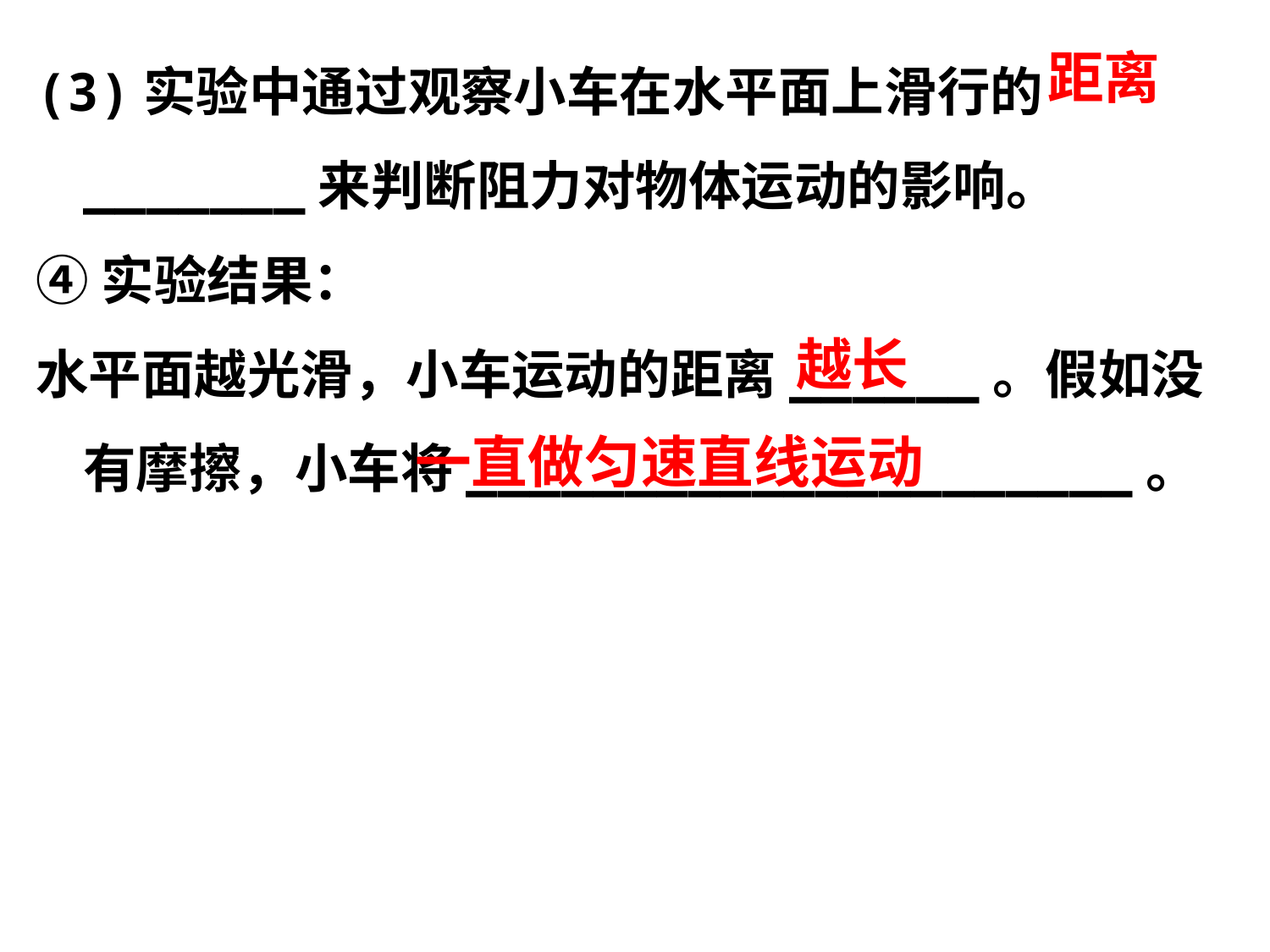

(3)实验中通过观察小车在水平面上滑行的_______来判断阻力对物体运动的影响。
④实验结果：
水平面越光滑，小车运动的距离______。假如没有摩擦，小车将_____________________。
距离
越长
一直做匀速直线运动